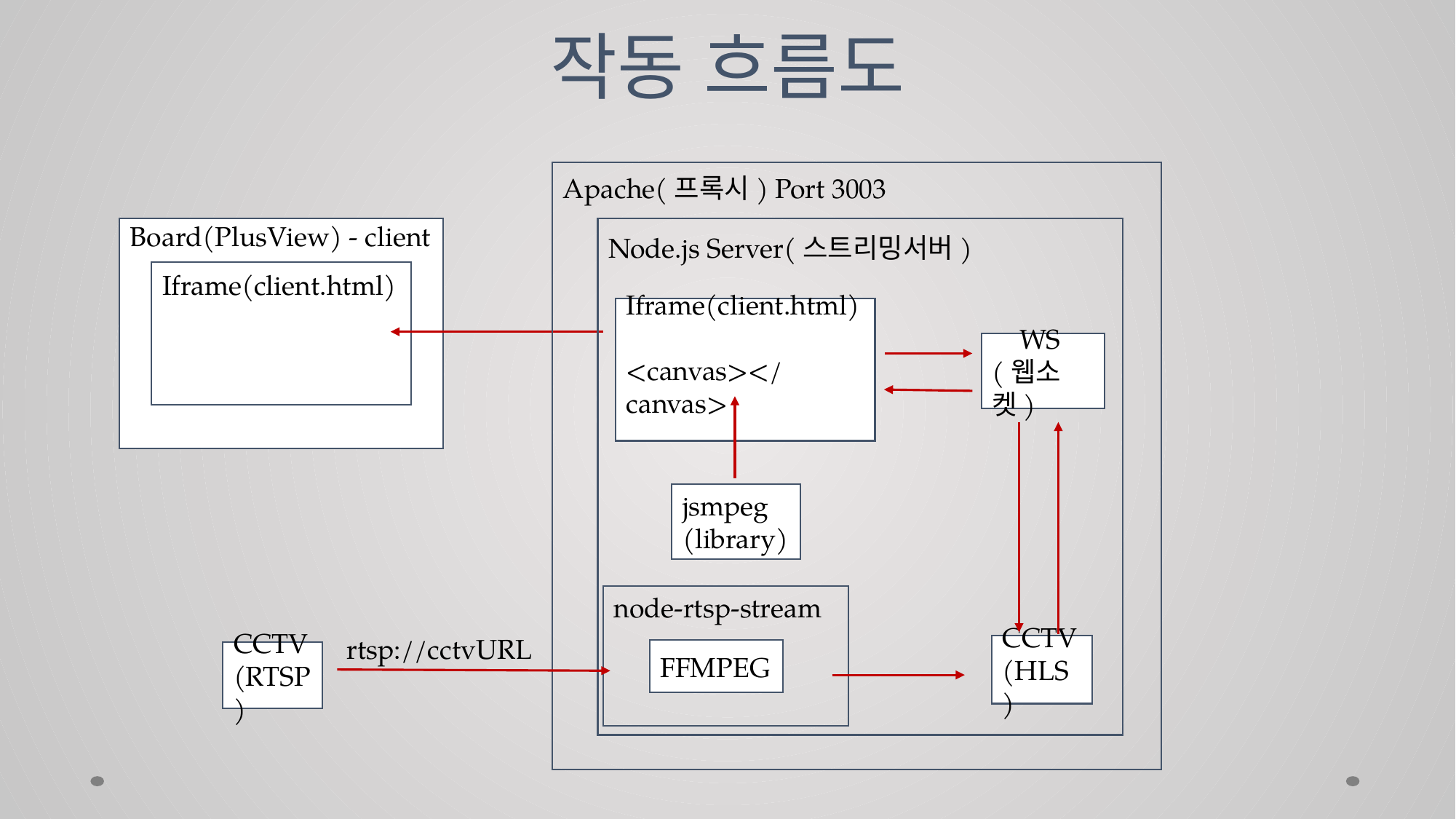

# 작동 흐름도
Apache(프록시) Port 3003

Board(PlusView) - client

Node.js Server(스트리밍서버)

Iframe(client.html)

Iframe(client.html)

<canvas></canvas>

    WS
(웹소켓)
jsmpeg
(library)
node-rtsp-stream

rtsp://cctvURL
CCTV(HLS)
FFMPEG
CCTV(RTSP)